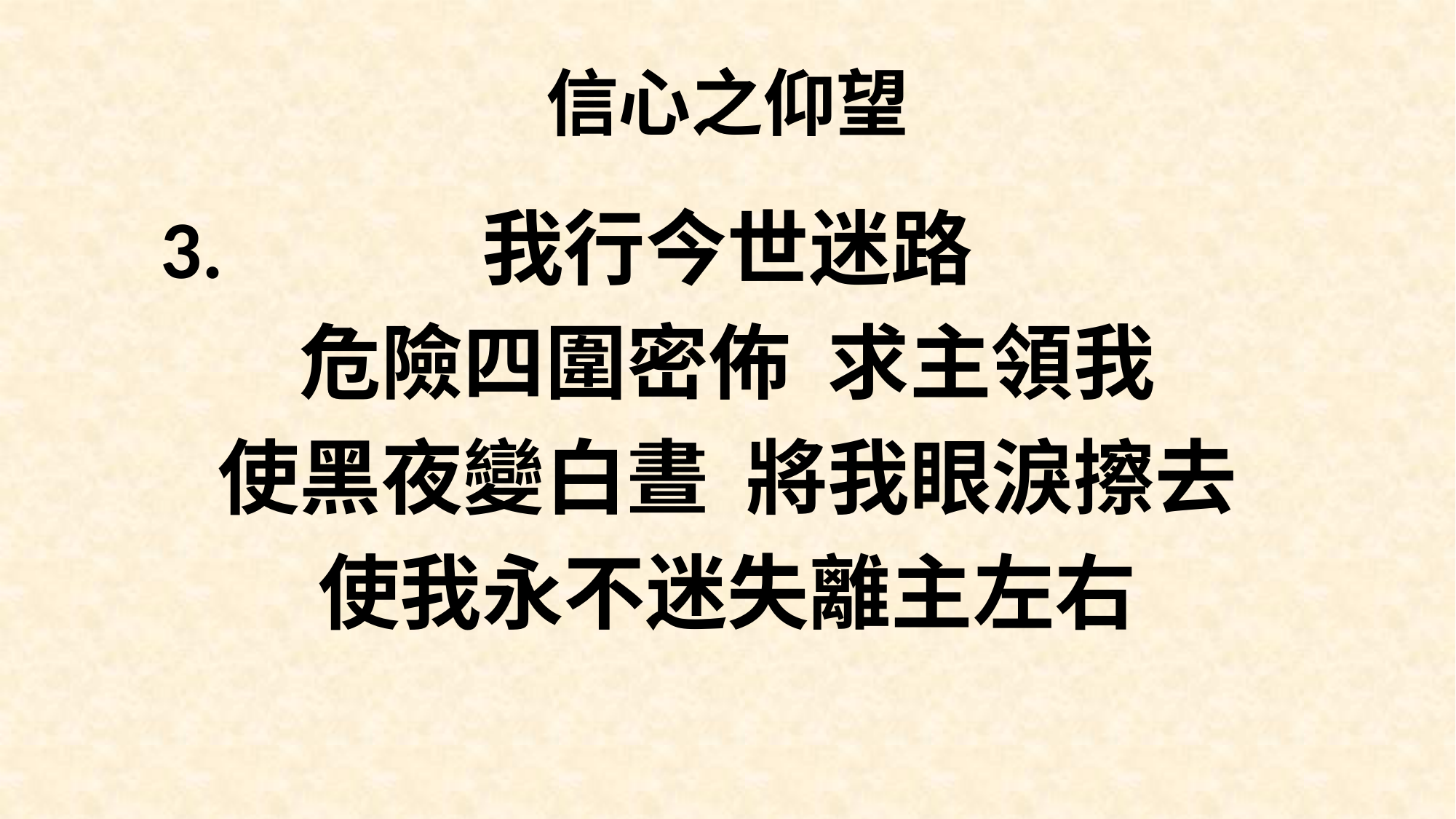

# 信心之仰望
我行今世迷路
危險四圍密佈  求主領我
使黑夜變白晝  將我眼淚擦去
使我永不迷失離主左右
3.